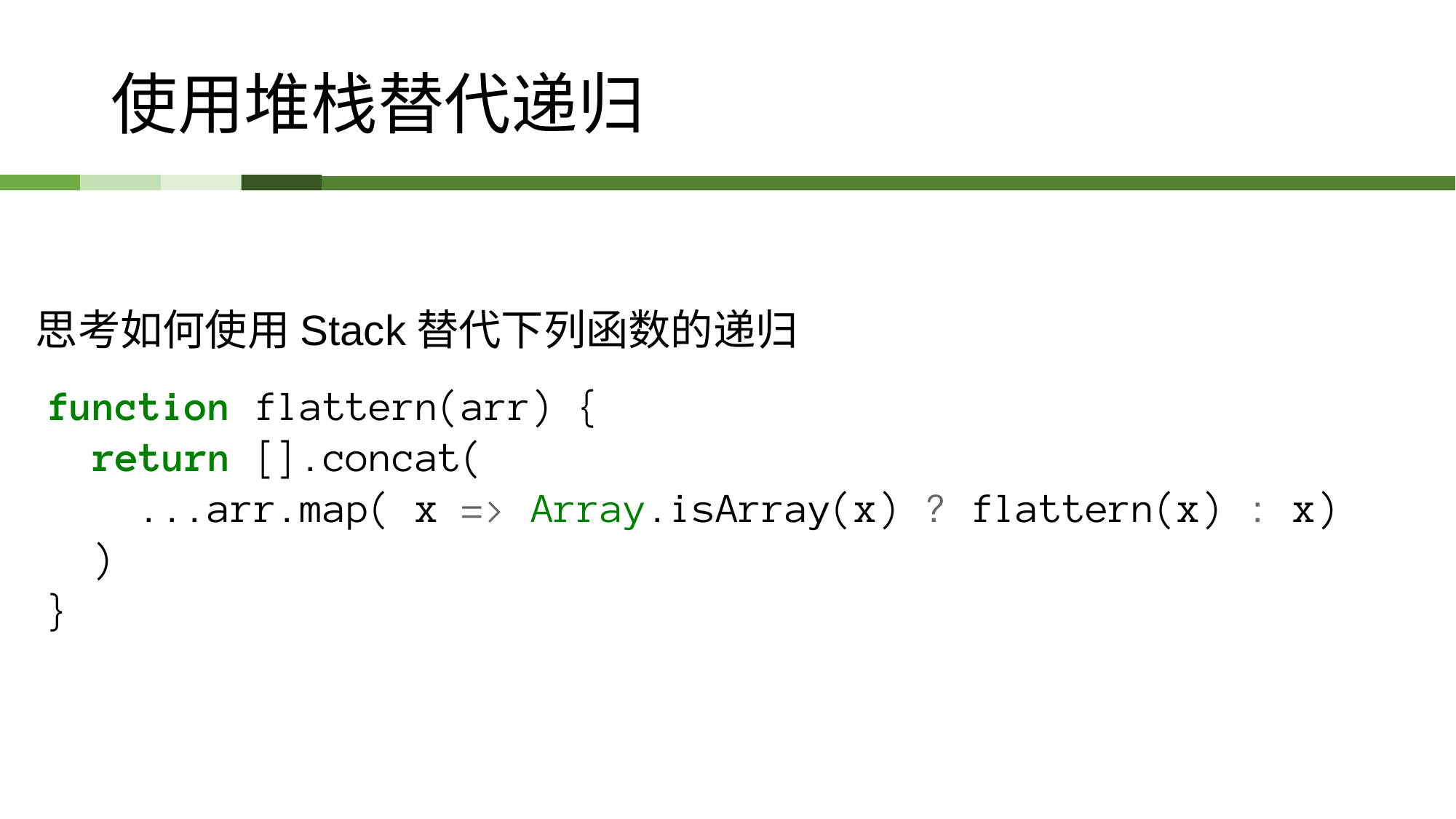

# 使用堆栈替代递归
思考如何使用Stack替代下列函数的递归
function flattern(arr) {
  return [].concat(
    ...arr.map( x => Array.isArray(x) ? flattern(x) : x)
  )
}